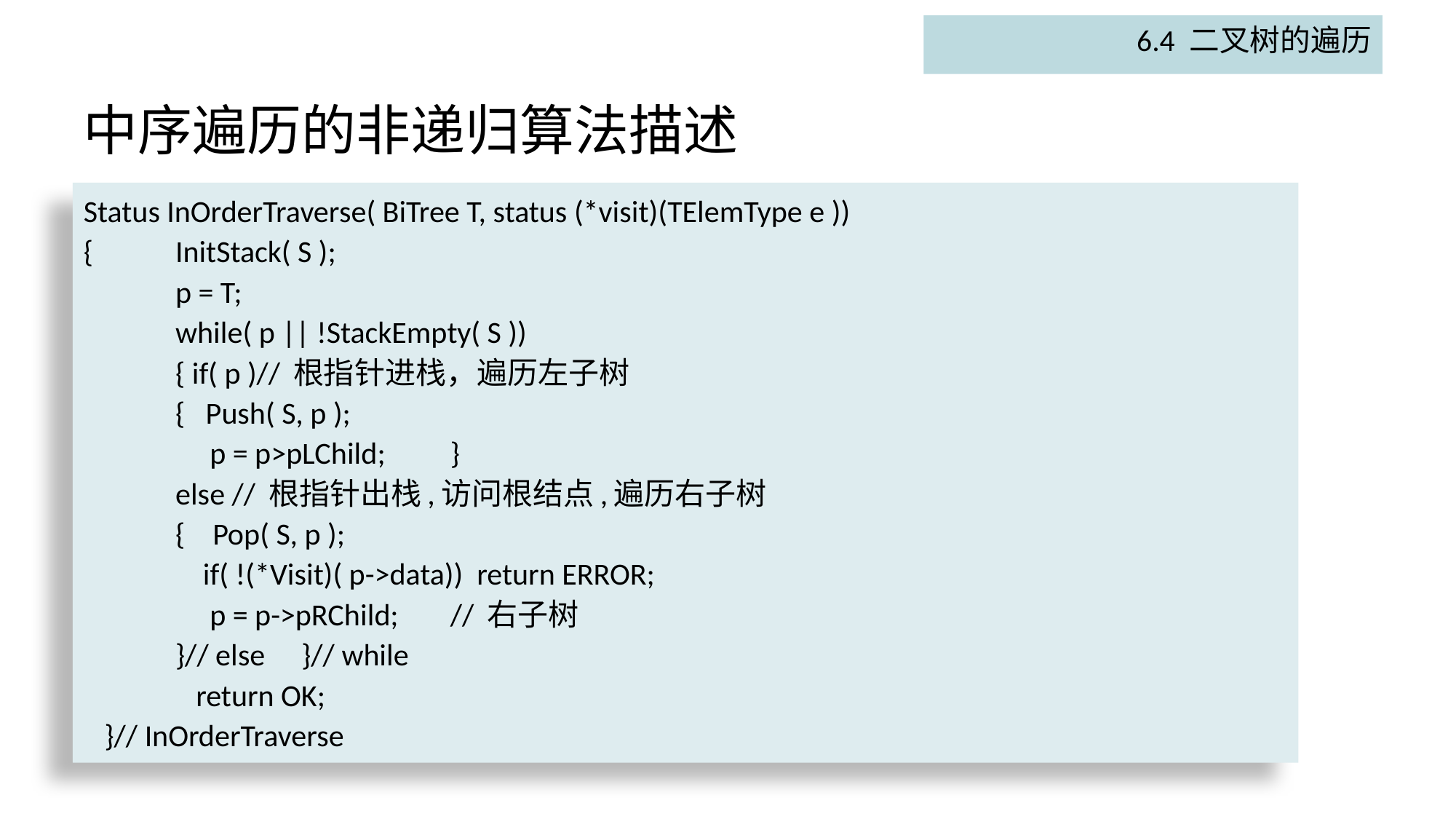

6.4 二叉树的遍历
# 中序遍历的非递归算法描述
Status InOrderTraverse( BiTree T, status (*visit)(TElemType e ))
{	InitStack( S );
	p = T;
	while( p || !StackEmpty( S ))
	{ if( p )// 根指针进栈，遍历左子树
	{   Push( S, p );
	     p = p>pLChild;		}
	else // 根指针出栈,访问根结点,遍历右子树
	{    Pop( S, p );
	    if( !(*Visit)( p->data))  return ERROR;
	     p = p->pRChild;	// 右子树
	}// else	     }// while
	   return OK;
   }// InOrderTraverse